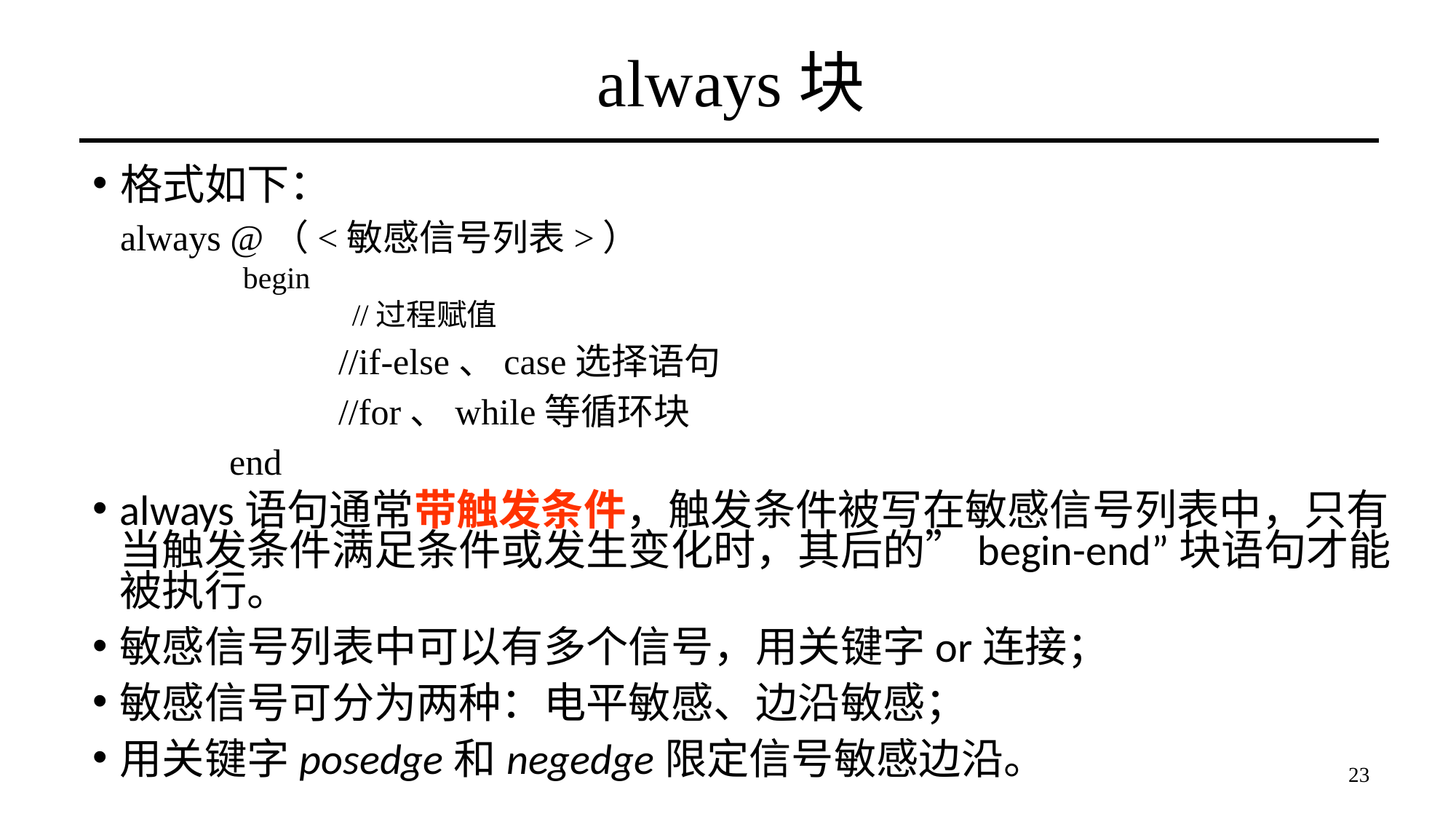

# always块
格式如下：
	always @（<敏感信号列表>）
		begin
			//过程赋值
			//if-else、case选择语句
                          	//for、while等循环块
		end
always语句通常带触发条件，触发条件被写在敏感信号列表中，只有当触发条件满足条件或发生变化时，其后的”begin-end”块语句才能被执行。
敏感信号列表中可以有多个信号，用关键字or连接；
敏感信号可分为两种：电平敏感、边沿敏感；
用关键字posedge和negedge限定信号敏感边沿。
23